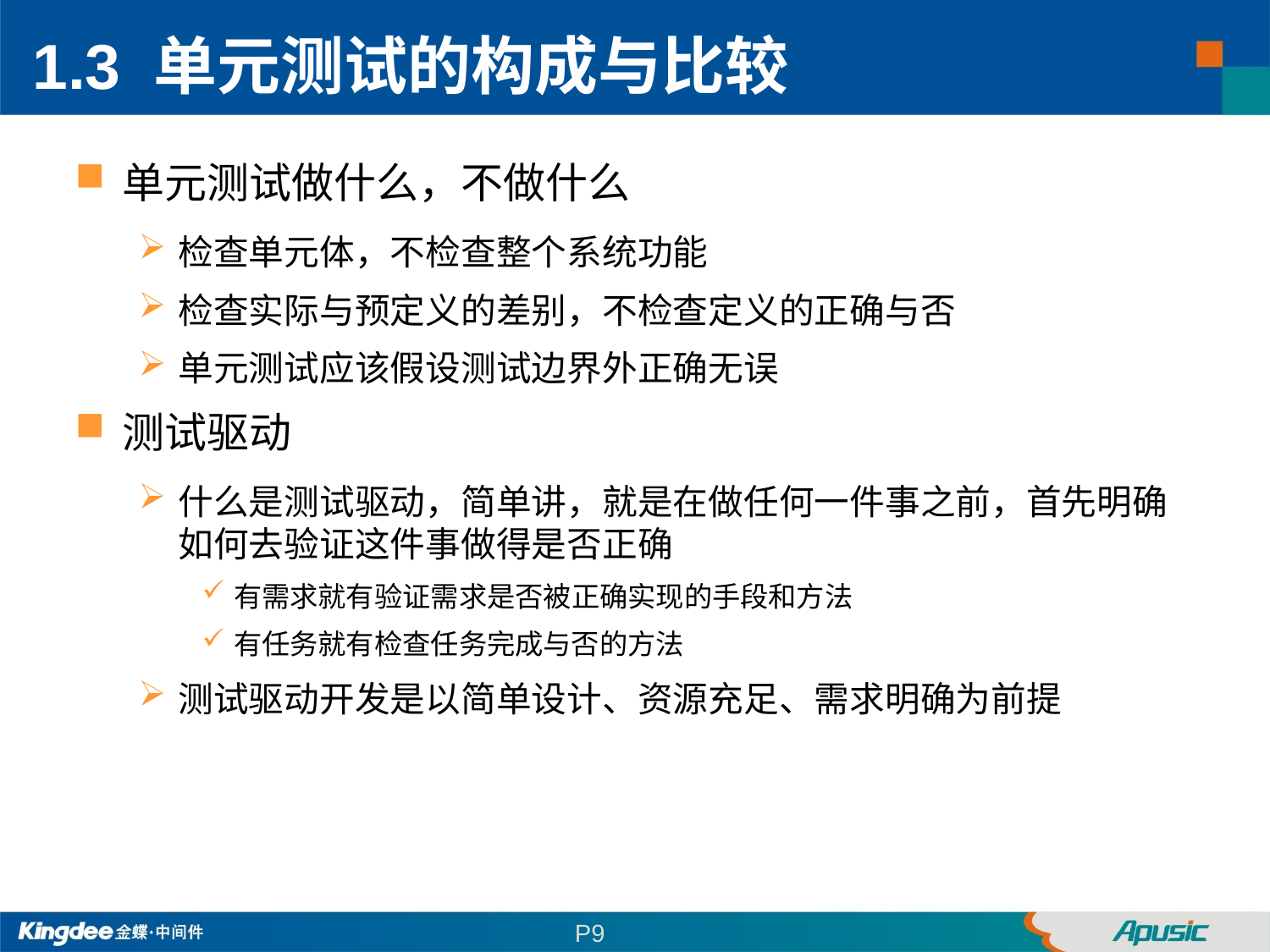

1.3 单元测试的构成与比较
单元测试做什么，不做什么
检查单元体，不检查整个系统功能
检查实际与预定义的差别，不检查定义的正确与否
单元测试应该假设测试边界外正确无误
测试驱动
什么是测试驱动，简单讲，就是在做任何一件事之前，首先明确如何去验证这件事做得是否正确
有需求就有验证需求是否被正确实现的手段和方法
有任务就有检查任务完成与否的方法
测试驱动开发是以简单设计、资源充足、需求明确为前提